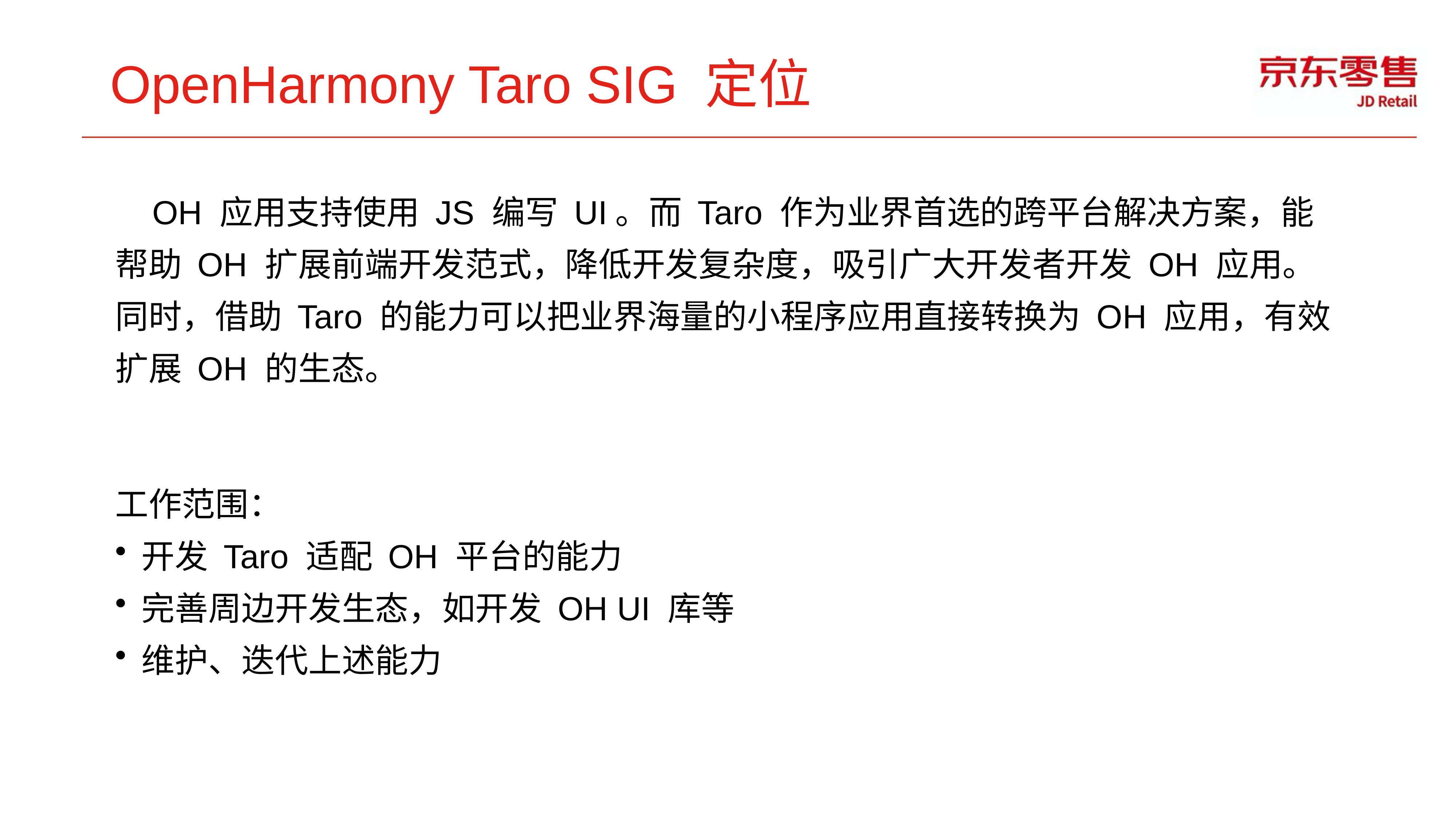

OpenHarmony Taro SIG 定位
    OH 应用支持使用 JS 编写 UI。而 Taro 作为业界首选的跨平台解决方案，能帮助 OH 扩展前端开发范式，降低开发复杂度，吸引广大开发者开发 OH 应用。同时，借助 Taro 的能力可以把业界海量的小程序应用直接转换为 OH 应用，有效扩展 OH 的生态。
工作范围：
开发 Taro 适配 OH 平台的能力
完善周边开发生态，如开发 OH UI 库等
维护、迭代上述能力